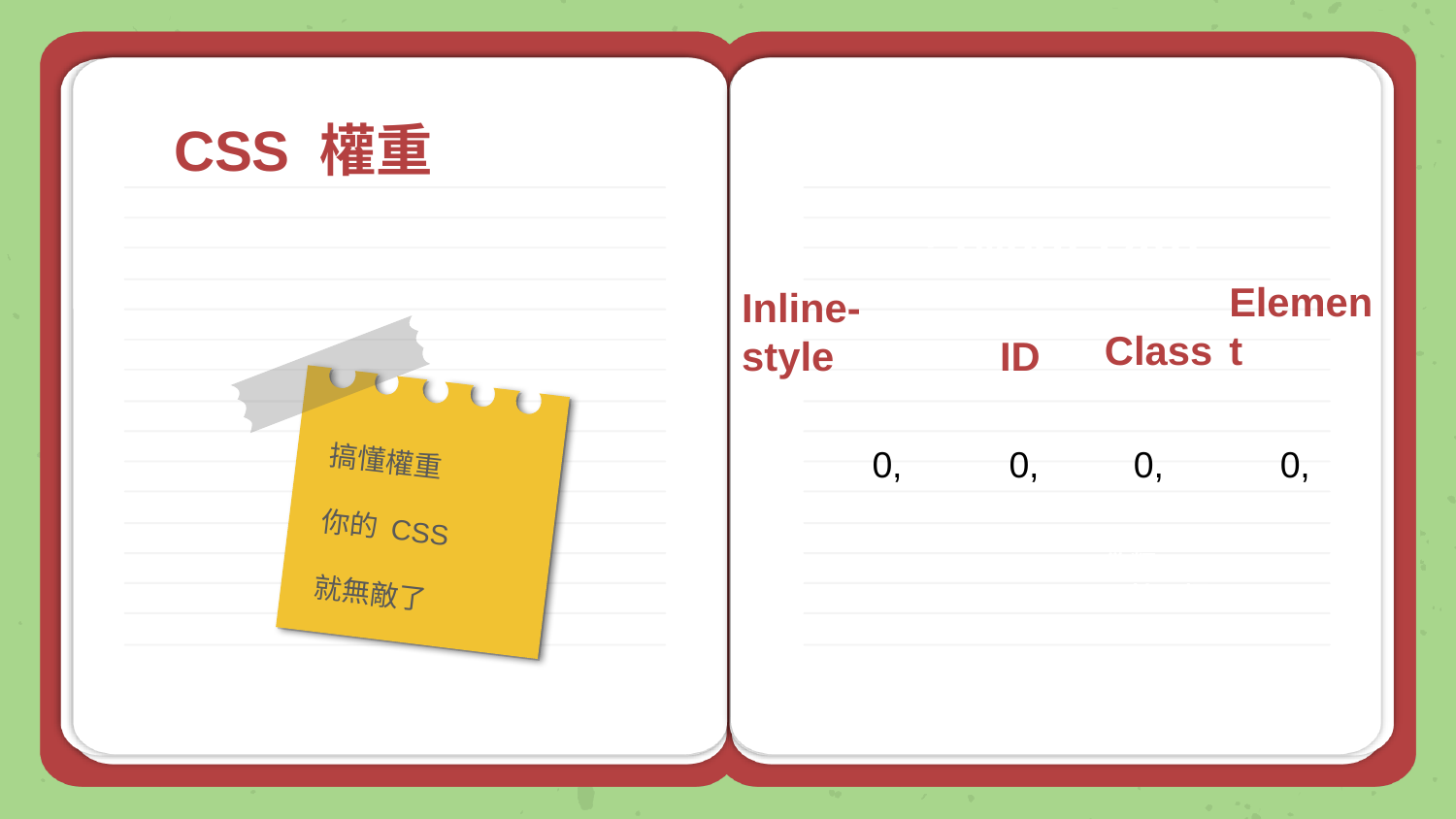

CSS 權重
!important

Class
# Element

Inline-style
ID
0,
0,
0,
0,
搞懂權重
你的 CSS
就無敵了
偽類
屬性選擇器